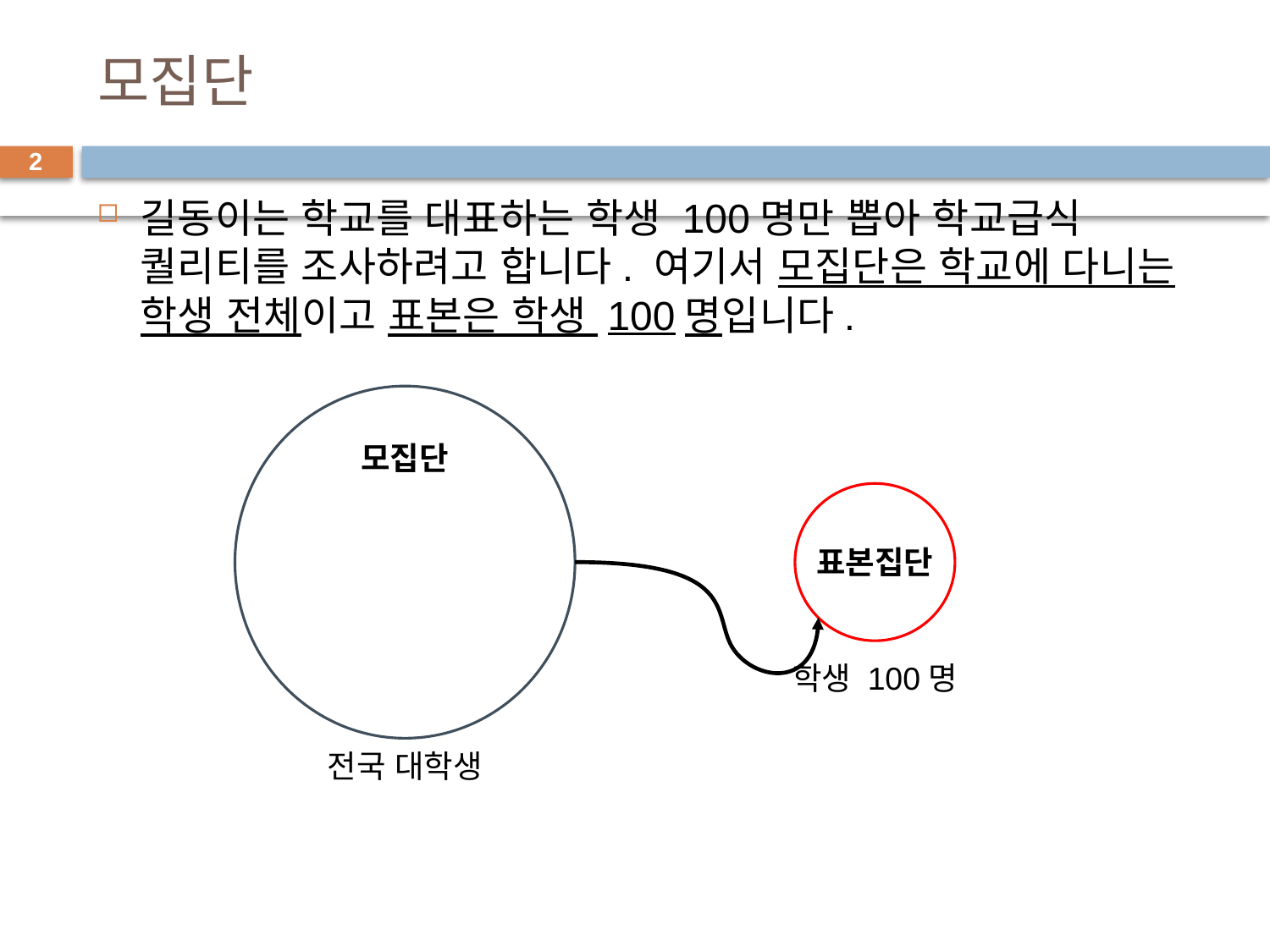

# 모집단
2
길동이는 학교를 대표하는 학생 100명만 뽑아 학교급식 퀄리티를 조사하려고 합니다. 여기서 모집단은 학교에 다니는 학생 전체이고 표본은 학생 100명입니다.

모집단

표본집단
학생 100명
전국 대학생